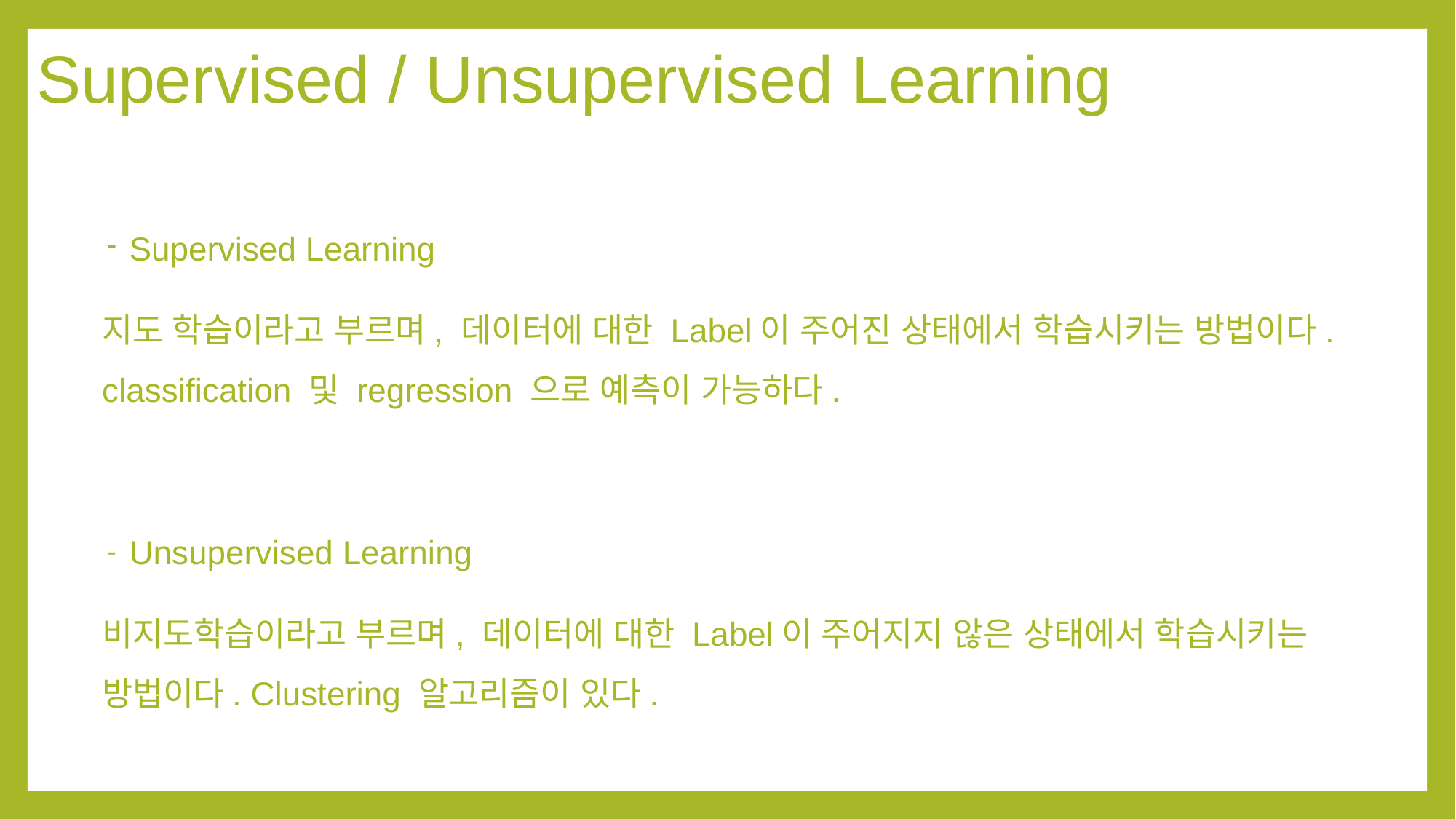

# Supervised / Unsupervised Learning
Supervised Learning
지도 학습이라고 부르며, 데이터에 대한 Label이 주어진 상태에서 학습시키는 방법이다. classification 및 regression 으로 예측이 가능하다.

Unsupervised Learning
비지도학습이라고 부르며, 데이터에 대한 Label이 주어지지 않은 상태에서 학습시키는 방법이다. Clustering 알고리즘이 있다.